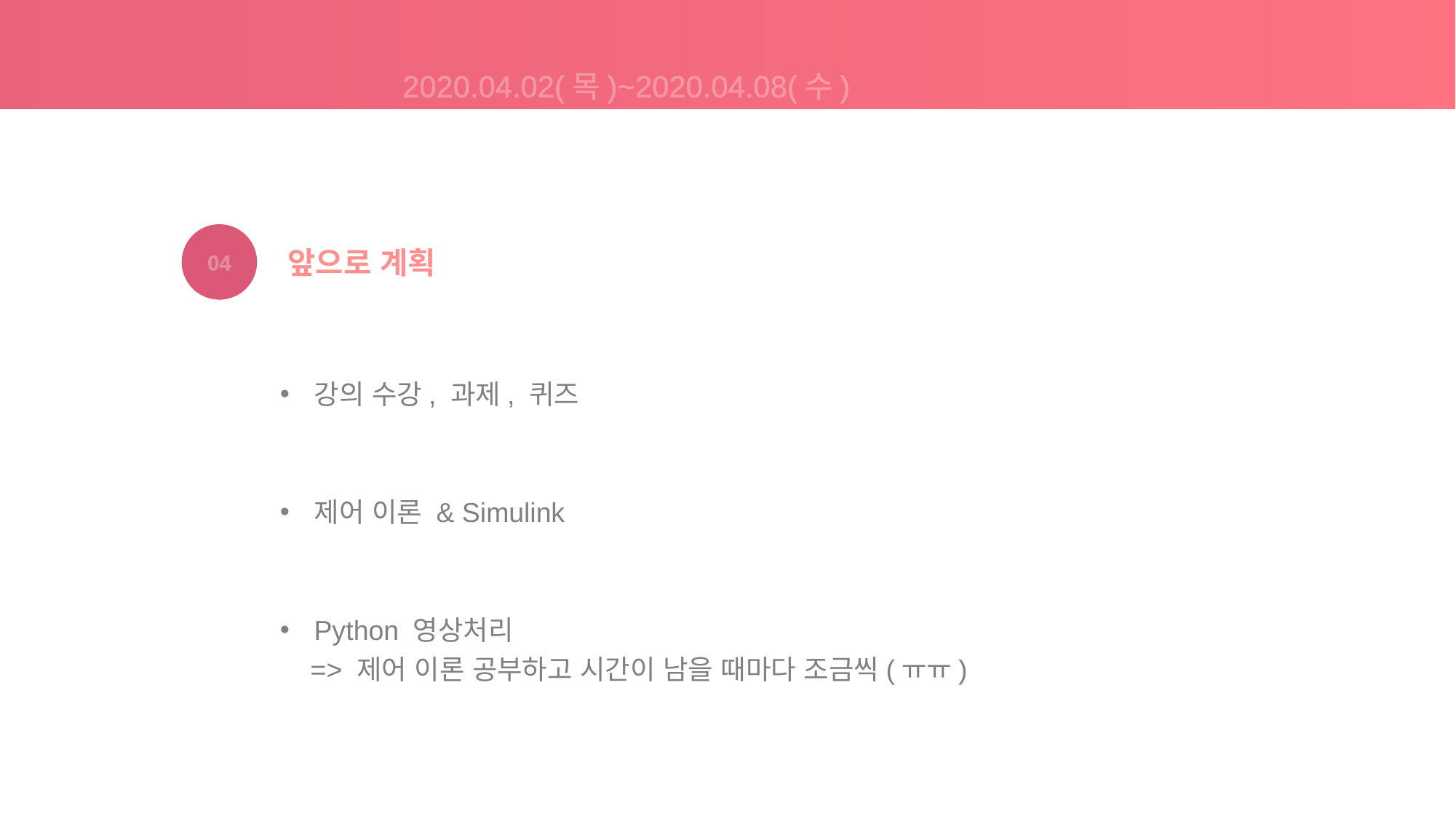

2020.04.02(목)~2020.04.08(수)
04
앞으로 계획

강의 수강, 과제, 퀴즈

제어 이론 & Simulink

Python 영상처리
    => 제어 이론 공부하고 시간이 남을 때마다 조금씩(ㅠㅠ)